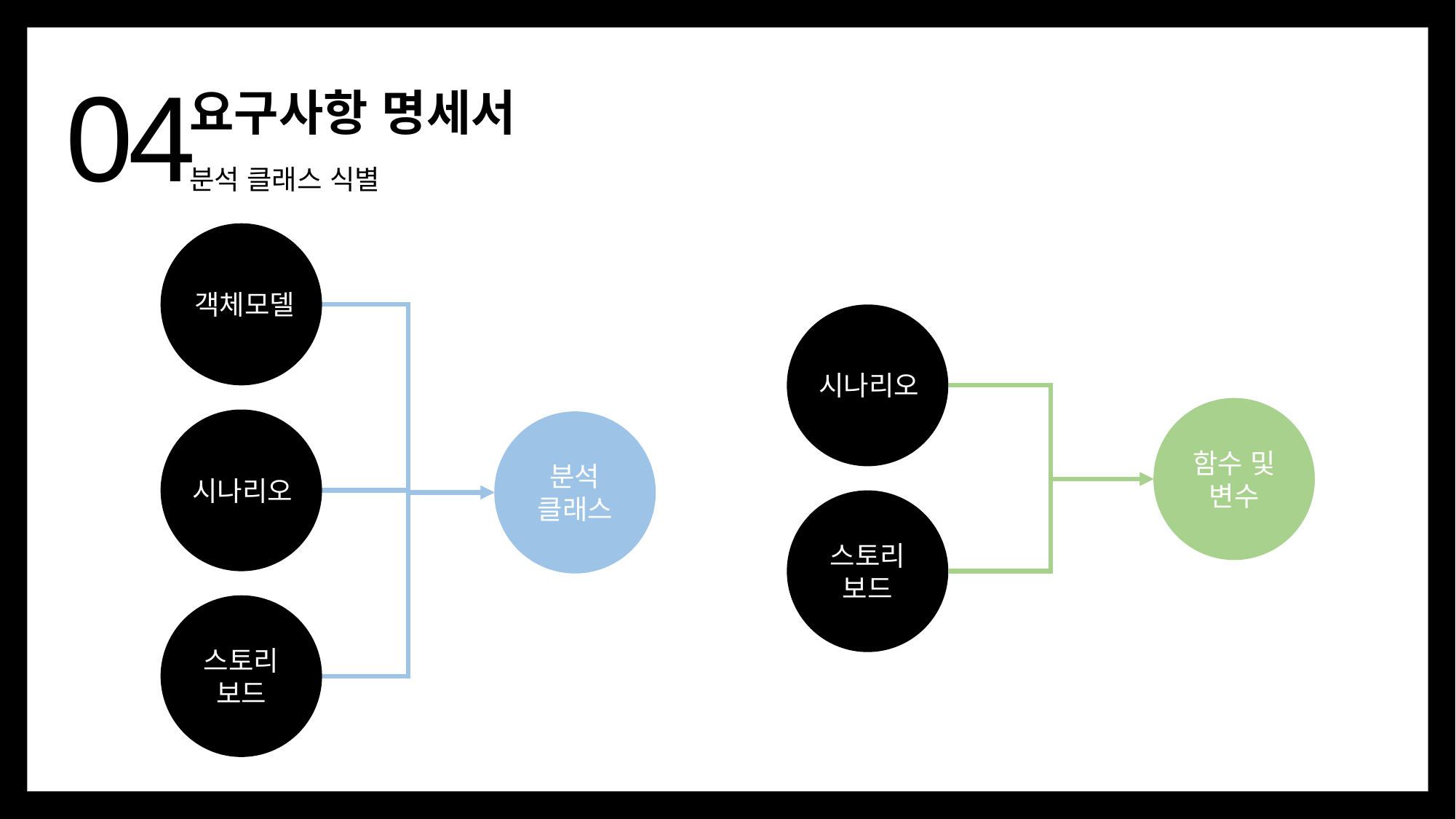

04
요구사항 명세서
분석 클래스 식별

객체모델

시나리오
함수 및 변수

분석
클래스
시나리오
스토리 보드
스토리 보드